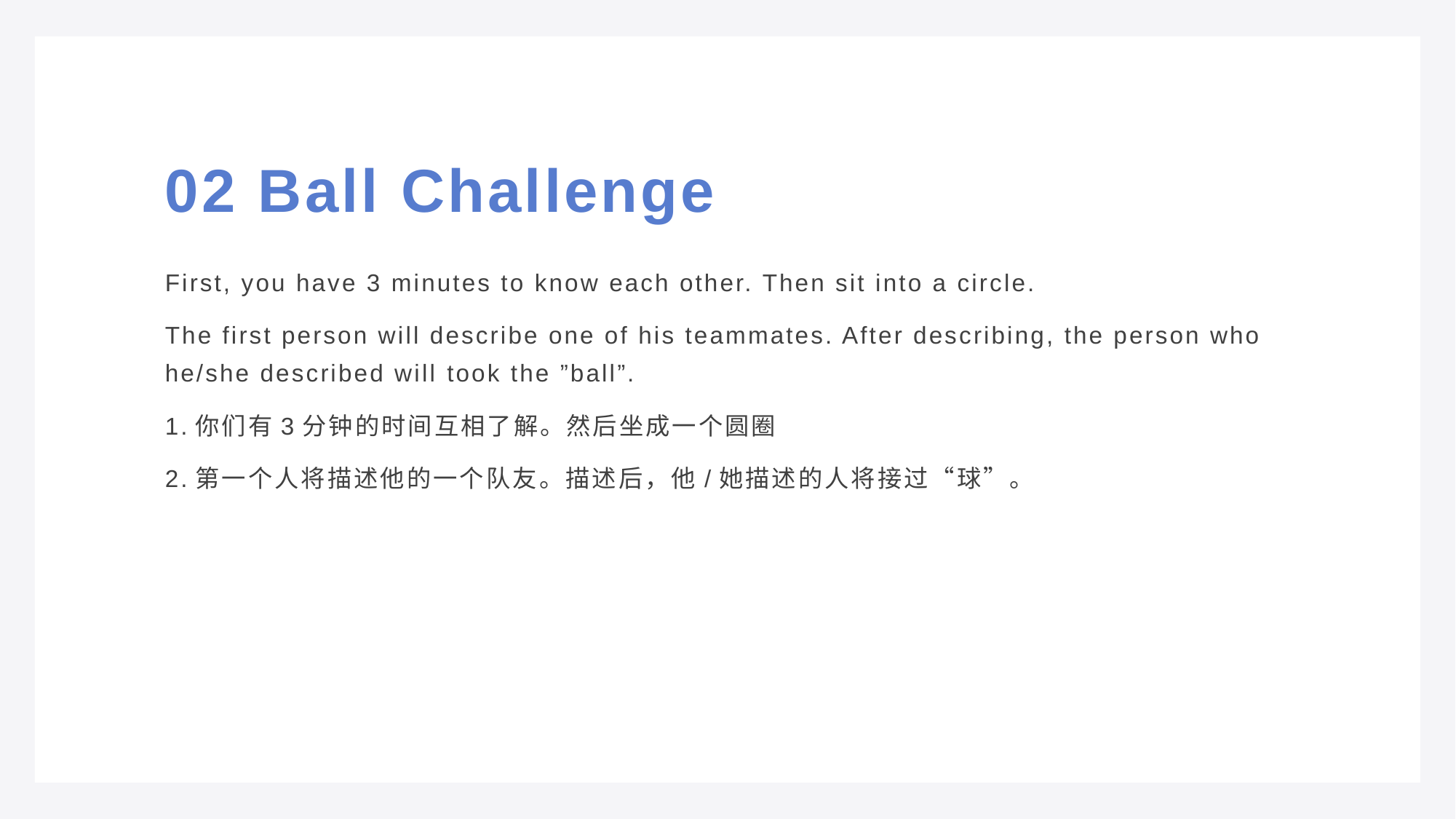

# 02 Ball Challenge
First, you have 3 minutes to know each other. Then sit into a circle.
The first person will describe one of his teammates. After describing, the person who he/she described will took the ”ball”.
1.你们有3分钟的时间互相了解。然后坐成一个圆圈
2.第一个人将描述他的一个队友。描述后，他/她描述的人将接过“球”。